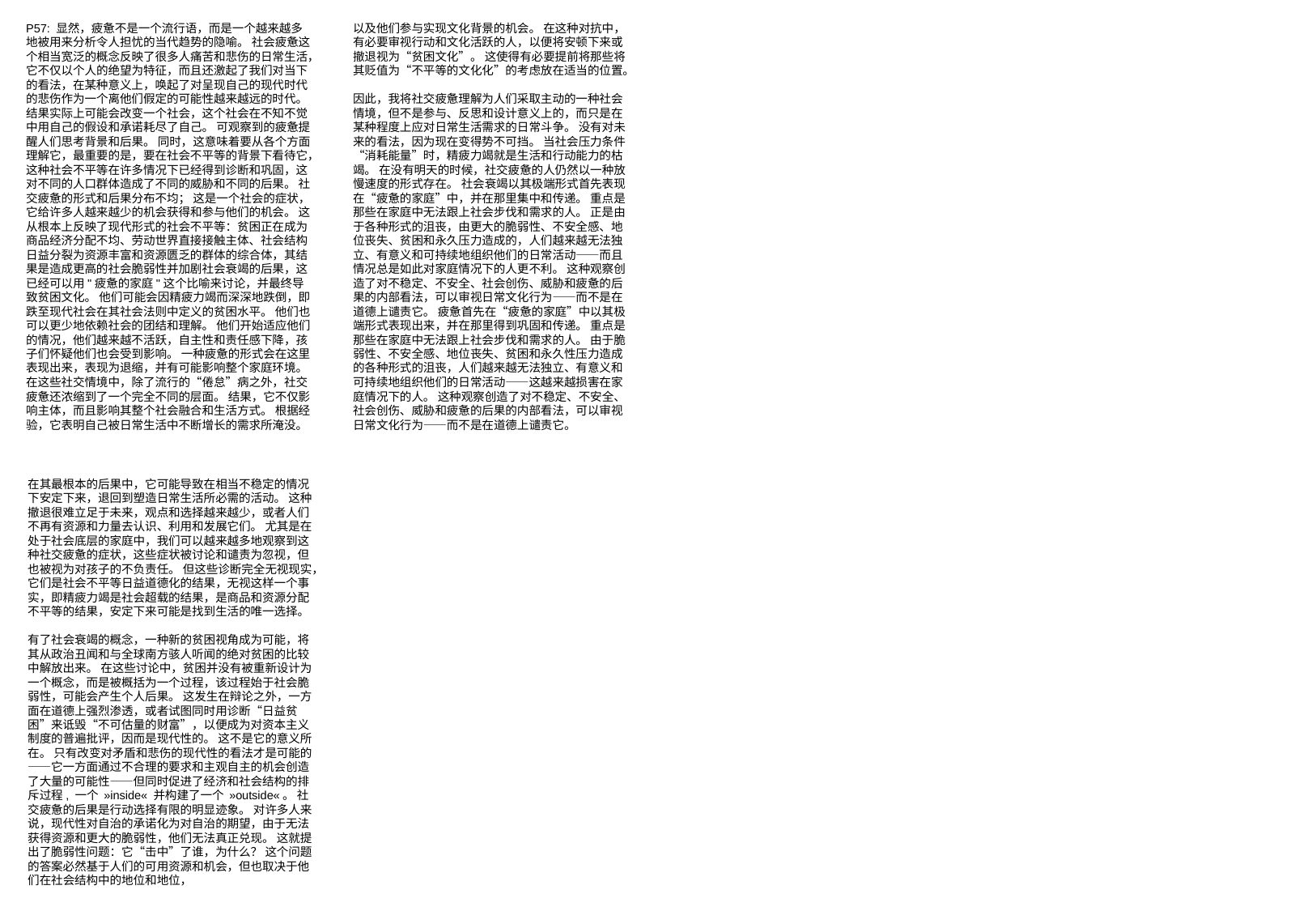

P57: 显然，疲惫不是一个流行语，而是一个越来越多地被用来分析令人担忧的当代趋势的隐喻。 社会疲惫这个相当宽泛的概念反映了很多人痛苦和悲伤的日常生活，它不仅以个人的绝望为特征，而且还激起了我们对当下的看法，在某种意义上，唤起了对呈现自己的现代时代的悲伤作为一个离他们假定的可能性越来越远的时代。 结果实际上可能会改变一个社会，这个社会在不知不觉中用自己的假设和承诺耗尽了自己。 可观察到的疲惫提醒人们思考背景和后果。 同时，这意味着要从各个方面理解它，最重要的是，要在社会不平等的背景下看待它，这种社会不平等在许多情况下已经得到诊断和巩固，这对不同的人口群体造成了不同的威胁和不同的后果。 社交疲惫的形式和后果分布不均； 这是一个社会的症状，它给许多人越来越少的机会获得和参与他们的机会。 这从根本上反映了现代形式的社会不平等：贫困正在成为商品经济分配不均、劳动世界直接接触主体、社会结构日益分裂为资源丰富和资源匮乏的群体的综合体，其结果是造成更高的社会脆弱性并加剧社会衰竭的后果，这已经可以用"疲惫的家庭"这个比喻来讨论，并最终导致贫困文化。 他们可能会因精疲力竭而深深地跌倒，即跌至现代社会在其社会法则中定义的贫困水平。 他们也可以更少地依赖社会的团结和理解。 他们开始适应他们的情况，他们越来越不活跃，自主性和责任感下降，孩子们怀疑他们也会受到影响。 一种疲惫的形式会在这里表现出来，表现为退缩，并有可能影响整个家庭环境。 在这些社交情境中，除了流行的“倦怠”病之外，社交疲惫还浓缩到了一个完全不同的层面。 结果，它不仅影响主体，而且影响其整个社会融合和生活方式。 根据经验，它表明自己被日常生活中不断增长的需求所淹没。
以及他们参与实现文化背景的机会。 在这种对抗中，有必要审视行动和文化活跃的人，以便将安顿下来或撤退视为“贫困文化”。 这使得有必要提前将那些将其贬值为“不平等的文化化”的考虑放在适当的位置。

因此，我将社交疲惫理解为人们采取主动的一种社会情境，但不是参与、反思和设计意义上的，而只是在某种程度上应对日常生活需求的日常斗争。 没有对未来的看法，因为现在变得势不可挡。 当社会压力条件“消耗能量”时，精疲力竭就是生活和行动能力的枯竭。 在没有明天的时候，社交疲惫的人仍然以一种放慢速度的形式存在。 社会衰竭以其极端形式首先表现在“疲惫的家庭”中，并在那里集中和传递。 重点是那些在家庭中无法跟上社会步伐和需求的人。 正是由于各种形式的沮丧，由更大的脆弱性、不安全感、地位丧失、贫困和永久压力造成的，人们越来越无法独立、有意义和可持续地组织他们的日常活动——而且情况总是如此对家庭情况下的人更不利。 这种观察创造了对不稳定、不安全、社会创伤、威胁和疲惫的后果的内部看法，可以审视日常文化行为——而不是在道德上谴责它。 疲惫首先在“疲惫的家庭”中以其极端形式表现出来，并在那里得到巩固和传递。 重点是那些在家庭中无法跟上社会步伐和需求的人。 由于脆弱性、不安全感、地位丧失、贫困和永久性压力造成的各种形式的沮丧，人们越来越无法独立、有意义和可持续地组织他们的日常活动——这越来越损害在家庭情况下的人。 这种观察创造了对不稳定、不安全、社会创伤、威胁和疲惫的后果的内部看法，可以审视日常文化行为——而不是在道德上谴责它。

在其最根本的后果中，它可能导致在相当不稳定的情况下安定下来，退回到塑造日常生活所必需的活动。 这种撤退很难立足于未来，观点和选择越来越少，或者人们不再有资源和力量去认识、利用和发展它们。 尤其是在处于社会底层的家庭中，我们可以越来越多地观察到这种社交疲惫的症状，这些症状被讨论和谴责为忽视，但也被视为对孩子的不负责任。 但这些诊断完全无视现实，它们是社会不平等日益道德化的结果，无视这样一个事实，即精疲力竭是社会超载的结果，是商品和资源分配不平等的结果，安定下来可能是找到生活的唯一选择。

有了社会衰竭的概念，一种新的贫困视角成为可能，将其从政治丑闻和与全球南方骇人听闻的绝对贫困的比较中解放出来。 在这些讨论中，贫困并没有被重新设计为一个概念，而是被概括为一个过程，该过程始于社会脆弱性，可能会产生个人后果。 这发生在辩论之外，一方面在道德上强烈渗透，或者试图同时用诊断“日益贫困”来诋毁“不可估量的财富”，以便成为对资本主义制度的普遍批评，因而是现代性的。 这不是它的意义所在。 只有改变对矛盾和悲伤的现代性的看法才是可能的——它一方面通过不合理的要求和主观自主的机会创造了大量的可能性——但同时促进了经济和社会结构的排斥过程, 一个 »inside« 并构建了一个 »outside«。 社交疲惫的后果是行动选择有限的明显迹象。 对许多人来说，现代性对自治的承诺化为对自治的期望，由于无法获得资源和更大的脆弱性，他们无法真正兑现。 这就提出了脆弱性问题：它“击中”了谁，为什么？ 这个问题的答案必然基于人们的可用资源和机会，但也取决于他们在社会结构中的地位和地位，